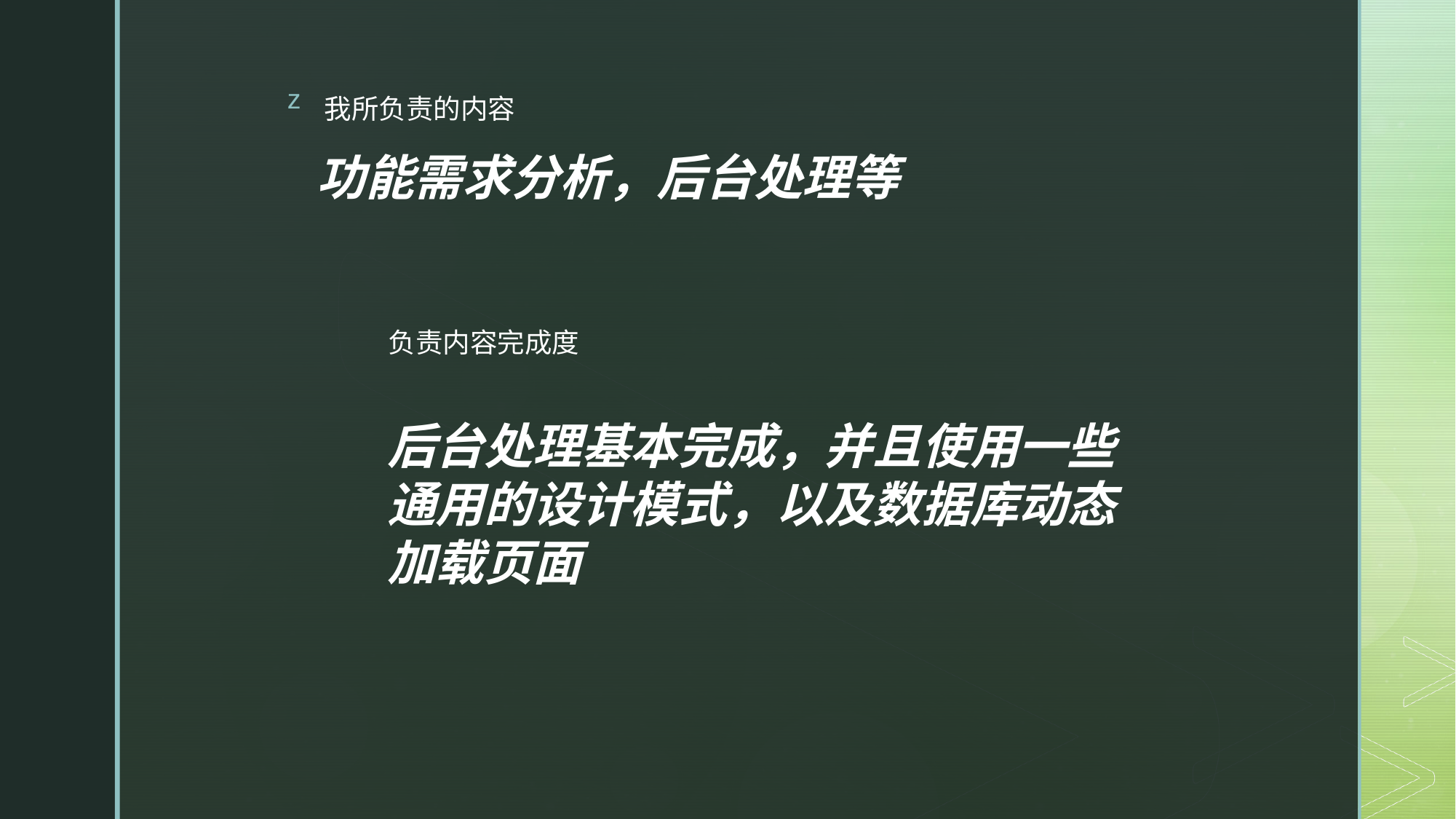

我所负责的内容
功能需求分析，后台处理等
负责内容完成度
后台处理基本完成，并且使用一些通用的设计模式，以及数据库动态加载页面